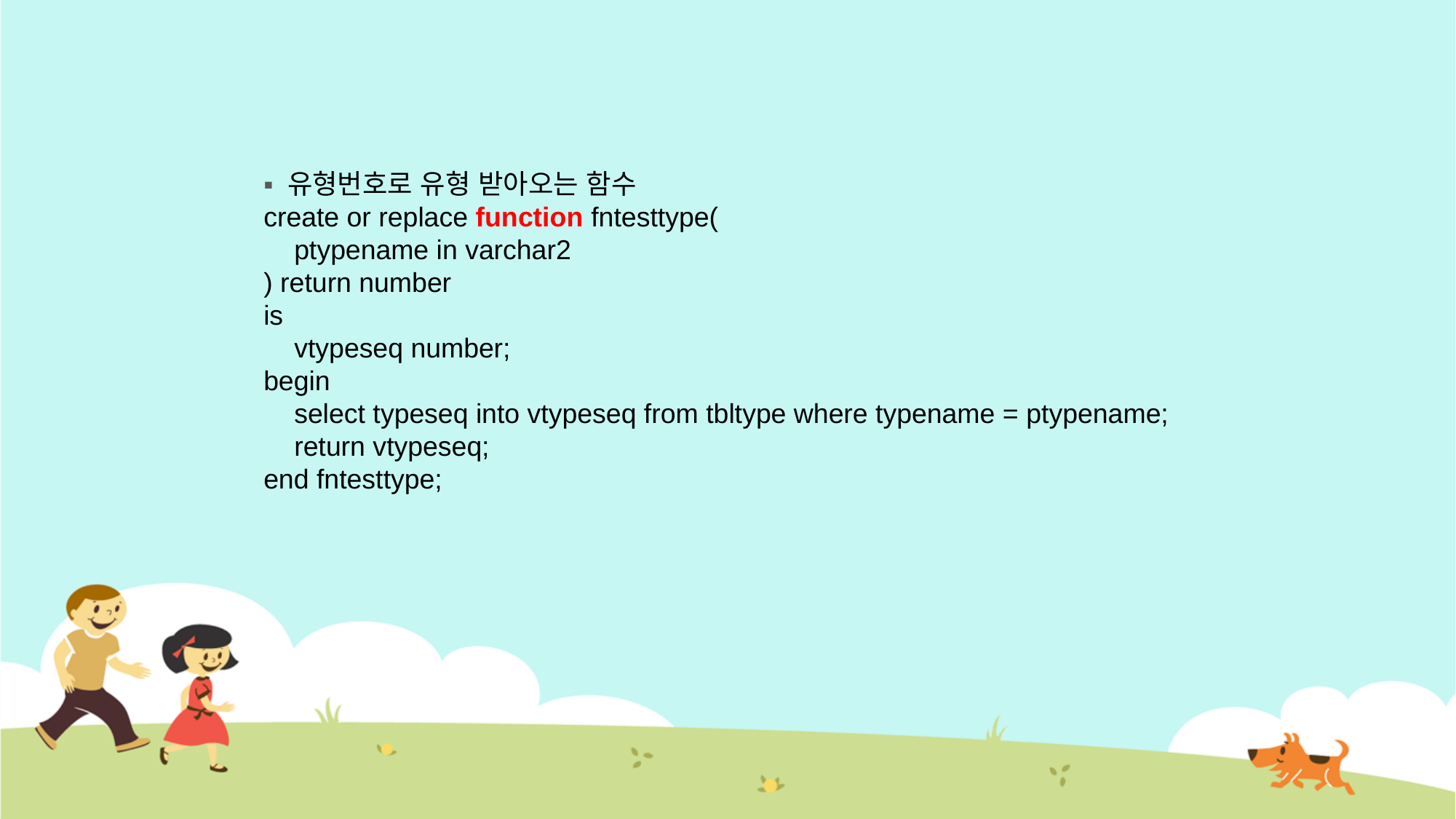

▪ 유형번호로 유형 받아오는 함수
create or replace function fntesttype(
    ptypename in varchar2
) return number
is
    vtypeseq number;
begin
    select typeseq into vtypeseq from tbltype where typename = ptypename;
    return vtypeseq;
end fntesttype;